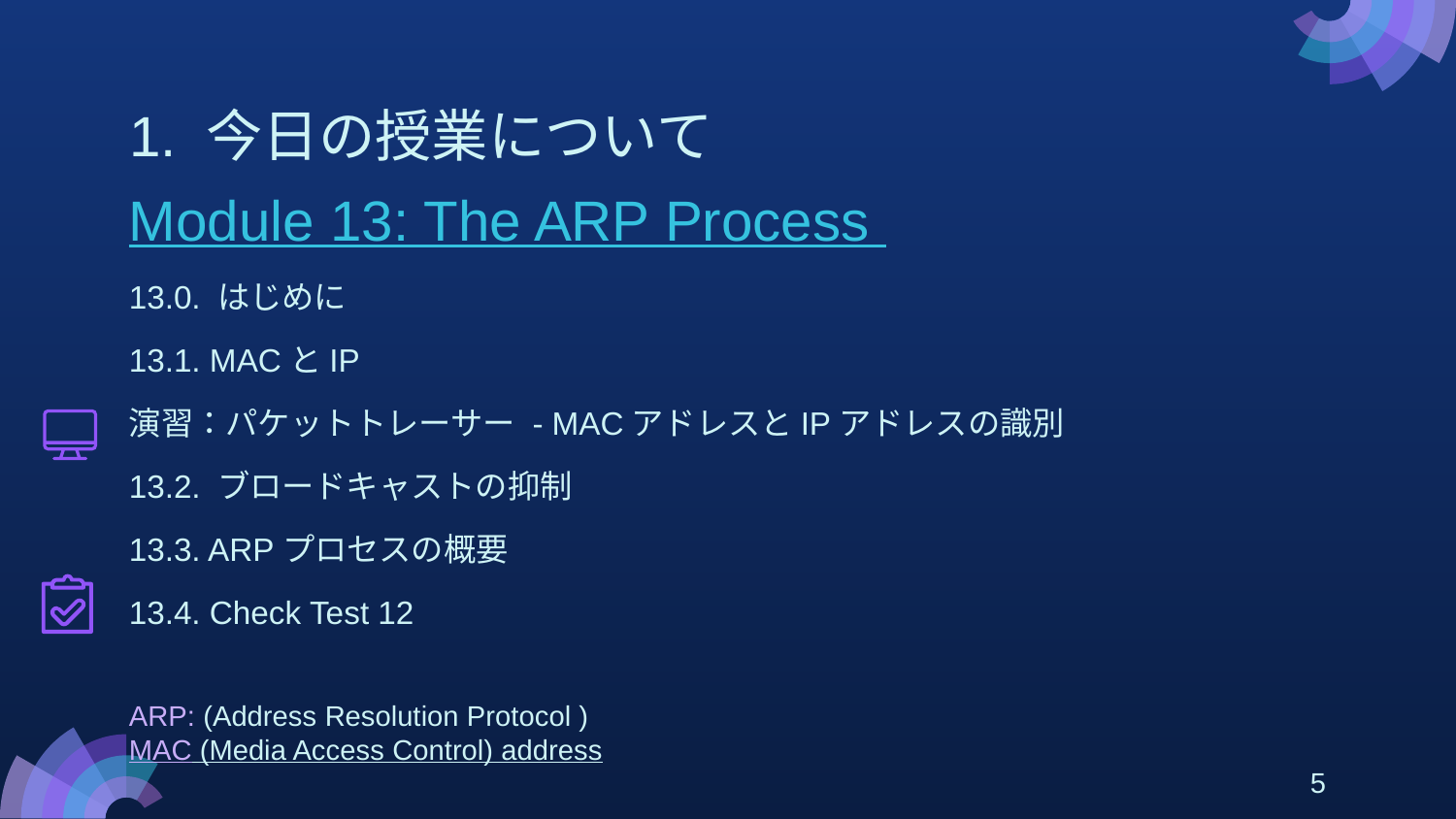

# 1. 今日の授業について
Module 13: The ARP Process
13.0. はじめに
13.1. MACとIP
演習：パケットトレーサー - MACアドレスとIPアドレスの識別
13.2. ブロードキャストの抑制
13.3. ARPプロセスの概要
13.4. Check Test 12

ARP: (Address Resolution Protocol )
MAC (Media Access Control) address
5